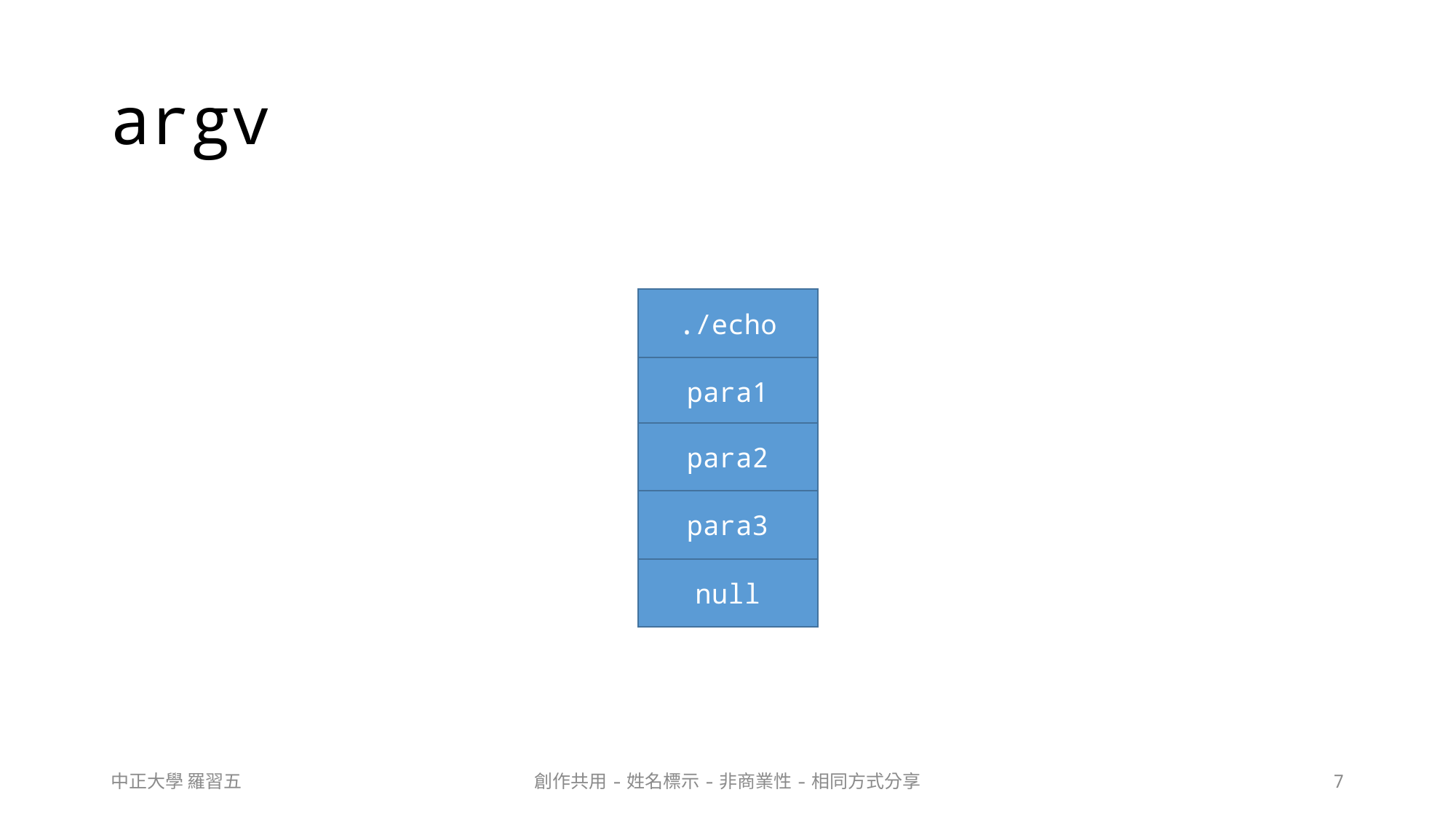

# argv

./echo
para1
para2
para3
null
中正大學 羅習五
創作共用-姓名標示-非商業性-相同方式分享
7